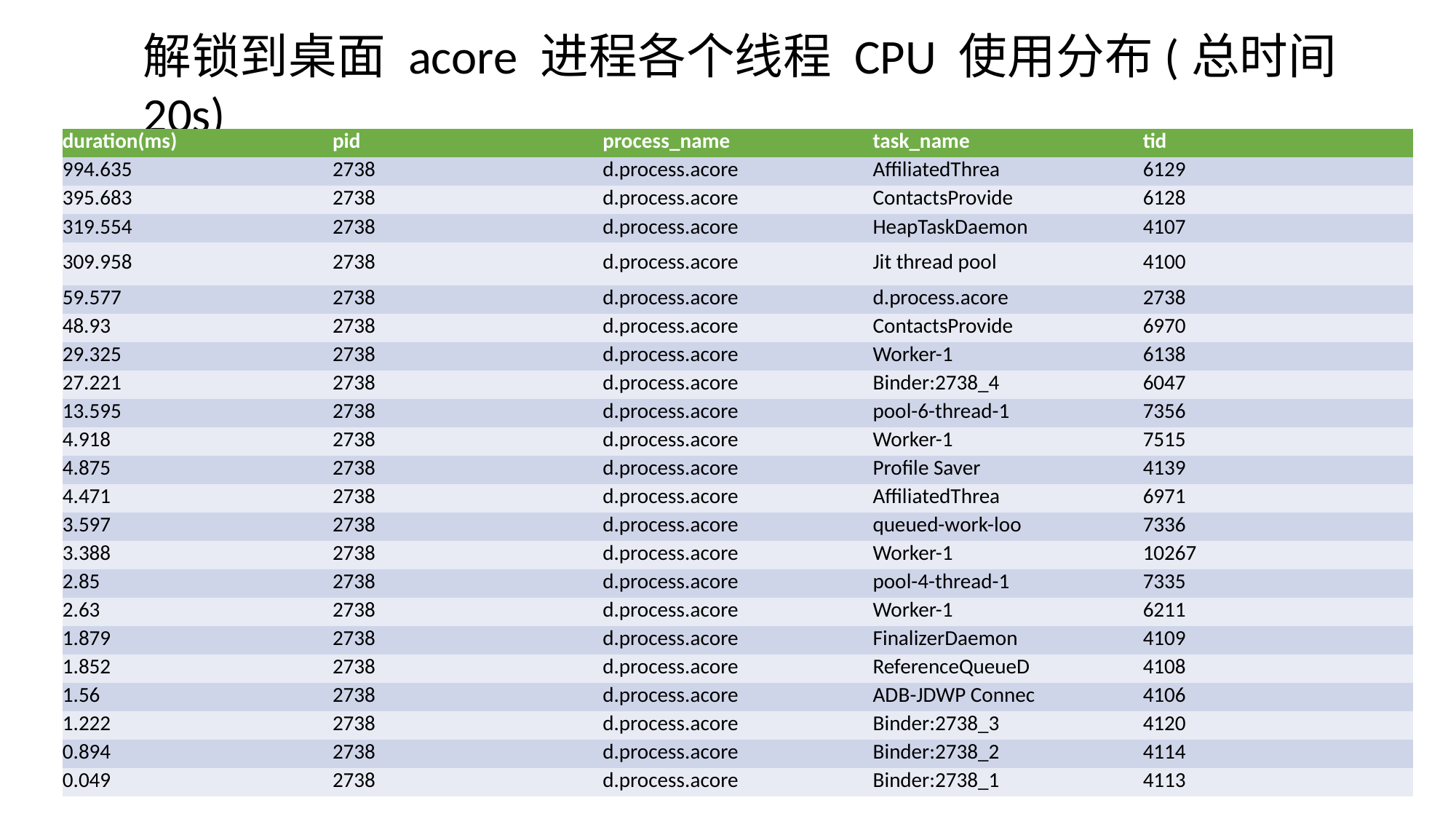

解锁到桌面 acore 进程各个线程 CPU 使用分布(总时间20s)
| duration(ms) | pid | process\_name | task\_name | tid |
| --- | --- | --- | --- | --- |
| 994.635 | 2738 | d.process.acore | AffiliatedThrea | 6129 |
| 395.683 | 2738 | d.process.acore | ContactsProvide | 6128 |
| 319.554 | 2738 | d.process.acore | HeapTaskDaemon | 4107 |
| 309.958 | 2738 | d.process.acore | Jit thread pool | 4100 |
| 59.577 | 2738 | d.process.acore | d.process.acore | 2738 |
| 48.93 | 2738 | d.process.acore | ContactsProvide | 6970 |
| 29.325 | 2738 | d.process.acore | Worker-1 | 6138 |
| 27.221 | 2738 | d.process.acore | Binder:2738\_4 | 6047 |
| 13.595 | 2738 | d.process.acore | pool-6-thread-1 | 7356 |
| 4.918 | 2738 | d.process.acore | Worker-1 | 7515 |
| 4.875 | 2738 | d.process.acore | Profile Saver | 4139 |
| 4.471 | 2738 | d.process.acore | AffiliatedThrea | 6971 |
| 3.597 | 2738 | d.process.acore | queued-work-loo | 7336 |
| 3.388 | 2738 | d.process.acore | Worker-1 | 10267 |
| 2.85 | 2738 | d.process.acore | pool-4-thread-1 | 7335 |
| 2.63 | 2738 | d.process.acore | Worker-1 | 6211 |
| 1.879 | 2738 | d.process.acore | FinalizerDaemon | 4109 |
| 1.852 | 2738 | d.process.acore | ReferenceQueueD | 4108 |
| 1.56 | 2738 | d.process.acore | ADB-JDWP Connec | 4106 |
| 1.222 | 2738 | d.process.acore | Binder:2738\_3 | 4120 |
| 0.894 | 2738 | d.process.acore | Binder:2738\_2 | 4114 |
| 0.049 | 2738 | d.process.acore | Binder:2738\_1 | 4113 |